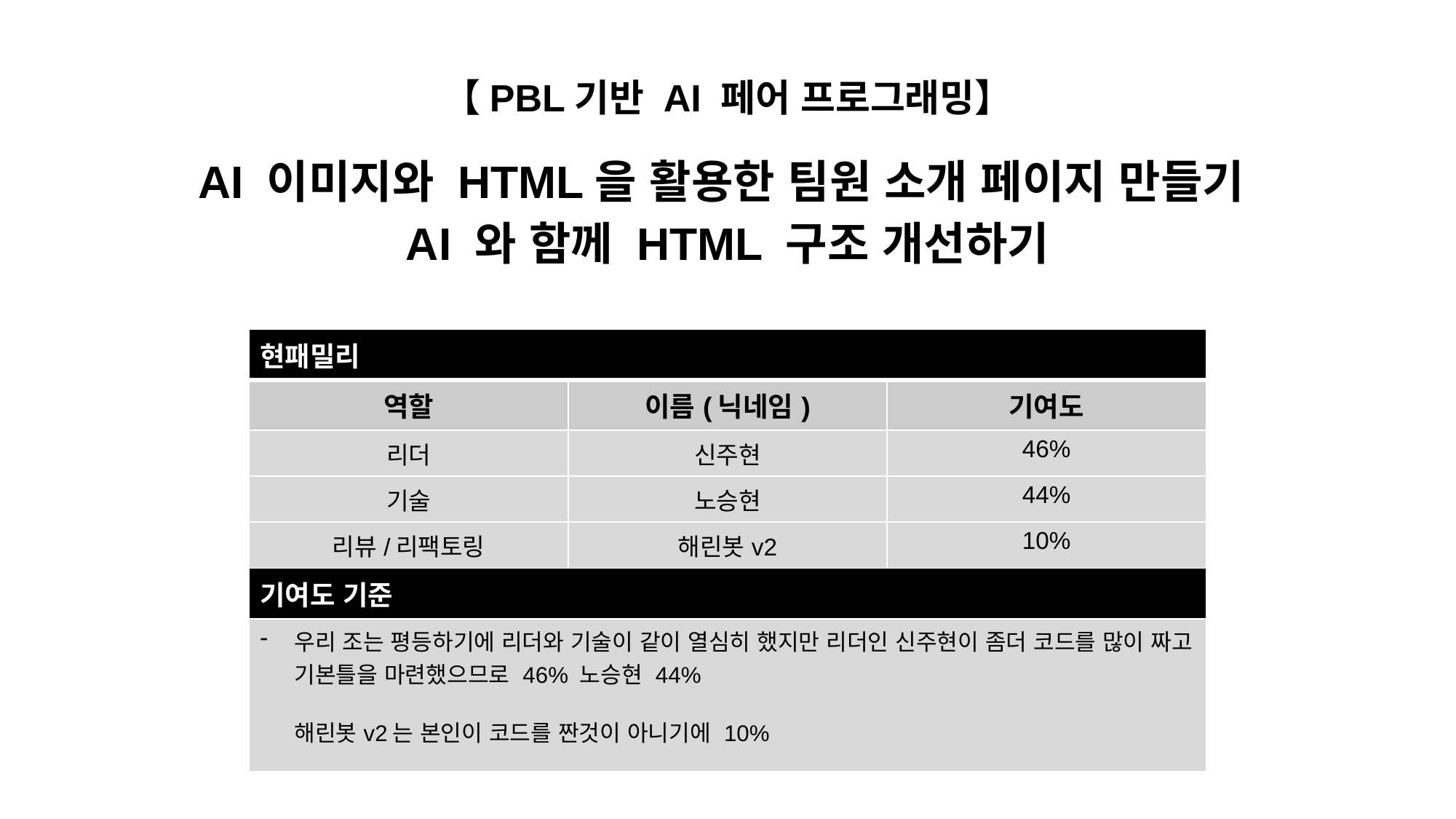

【PBL기반 AI 페어 프로그래밍】

AI 이미지와 HTML을 활용한 팀원 소개 페이지 만들기
AI 와 함께 HTML 구조 개선하기
| 현패밀리 |  |  |
| --- | --- | --- |
| 역할 | 이름(닉네임) | 기여도 |
| 리더 | 신주현 | 46% |
| 기술 | 노승현 | 44% |
| 리뷰/리팩토링 | 해린봇v2 | 10% |
| 기여도 기준 |  |  |
| 우리 조는 평등하기에 리더와 기술이 같이 열심히 했지만 리더인 신주현이 좀더 코드를 많이 짜고 기본틀을 마련했으므로 46% 노승현 44% 해린봇v2는 본인이 코드를 짠것이 아니기에 10% |  |  |